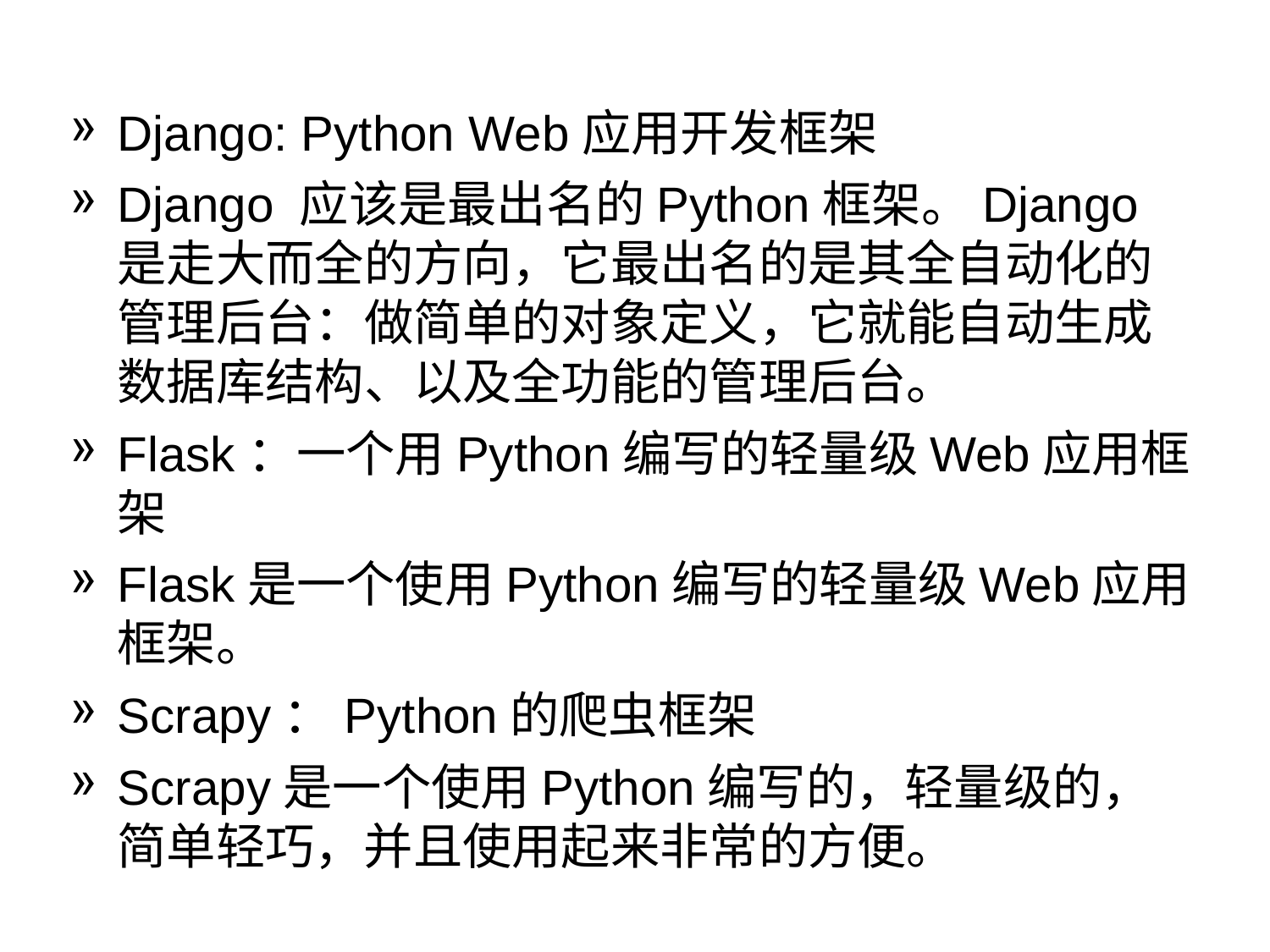

Django: Python Web应用开发框架
Django 应该是最出名的Python框架。Django是走大而全的方向，它最出名的是其全自动化的管理后台：做简单的对象定义，它就能自动生成数据库结构、以及全功能的管理后台。
Flask：一个用Python编写的轻量级Web应用框架
Flask是一个使用Python编写的轻量级Web应用框架。
Scrapy：Python的爬虫框架
Scrapy是一个使用Python编写的，轻量级的，简单轻巧，并且使用起来非常的方便。
10